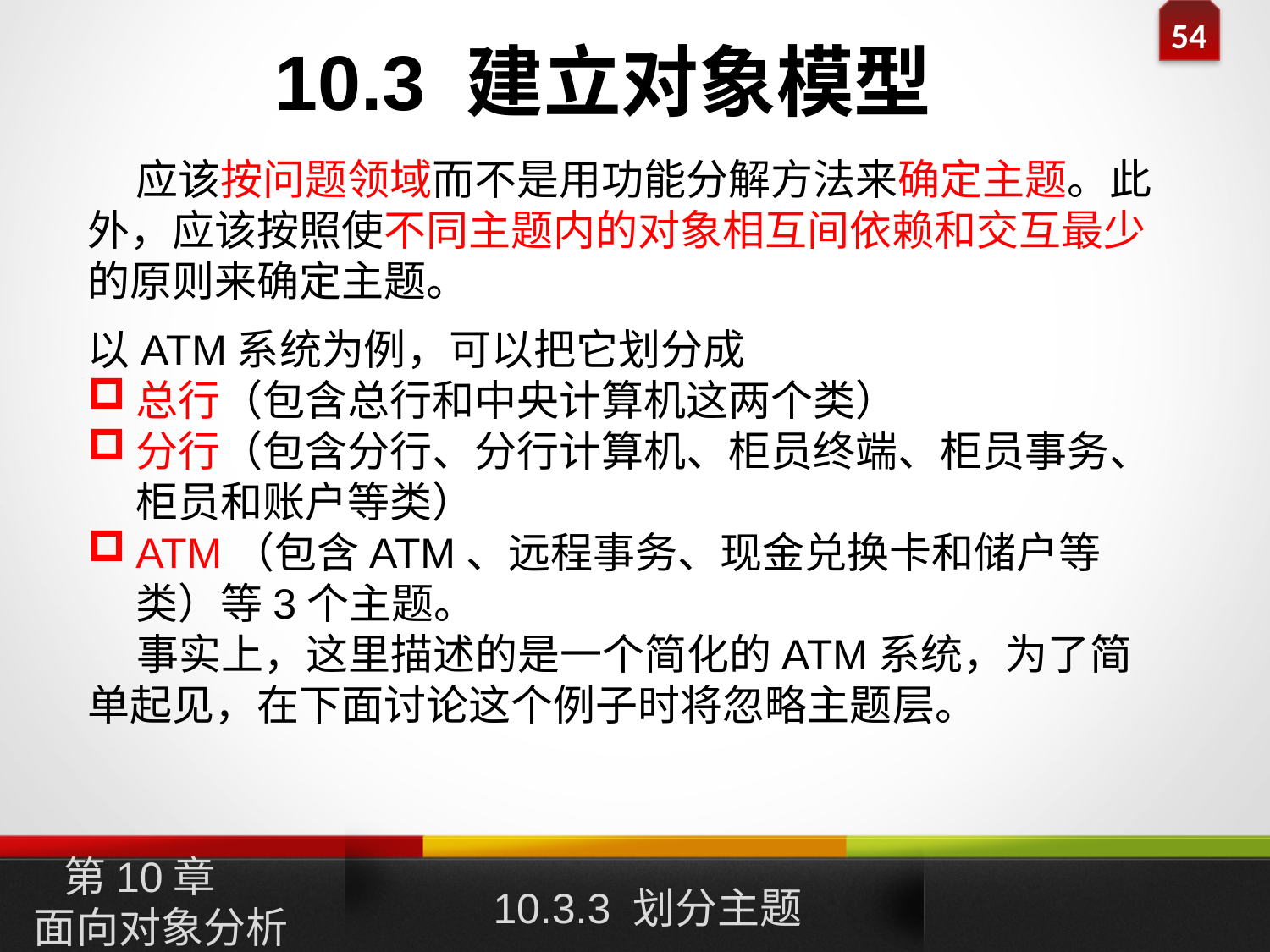

10.3 建立对象模型
    应该按问题领域而不是用功能分解方法来确定主题。此外，应该按照使不同主题内的对象相互间依赖和交互最少的原则来确定主题。
以ATM系统为例，可以把它划分成
总行（包含总行和中央计算机这两个类）
分行（包含分行、分行计算机、柜员终端、柜员事务、柜员和账户等类）
ATM（包含ATM、远程事务、现金兑换卡和储户等类）等3个主题。
    事实上，这里描述的是一个简化的ATM系统，为了简单起见，在下面讨论这个例子时将忽略主题层。
10.3.3 划分主题